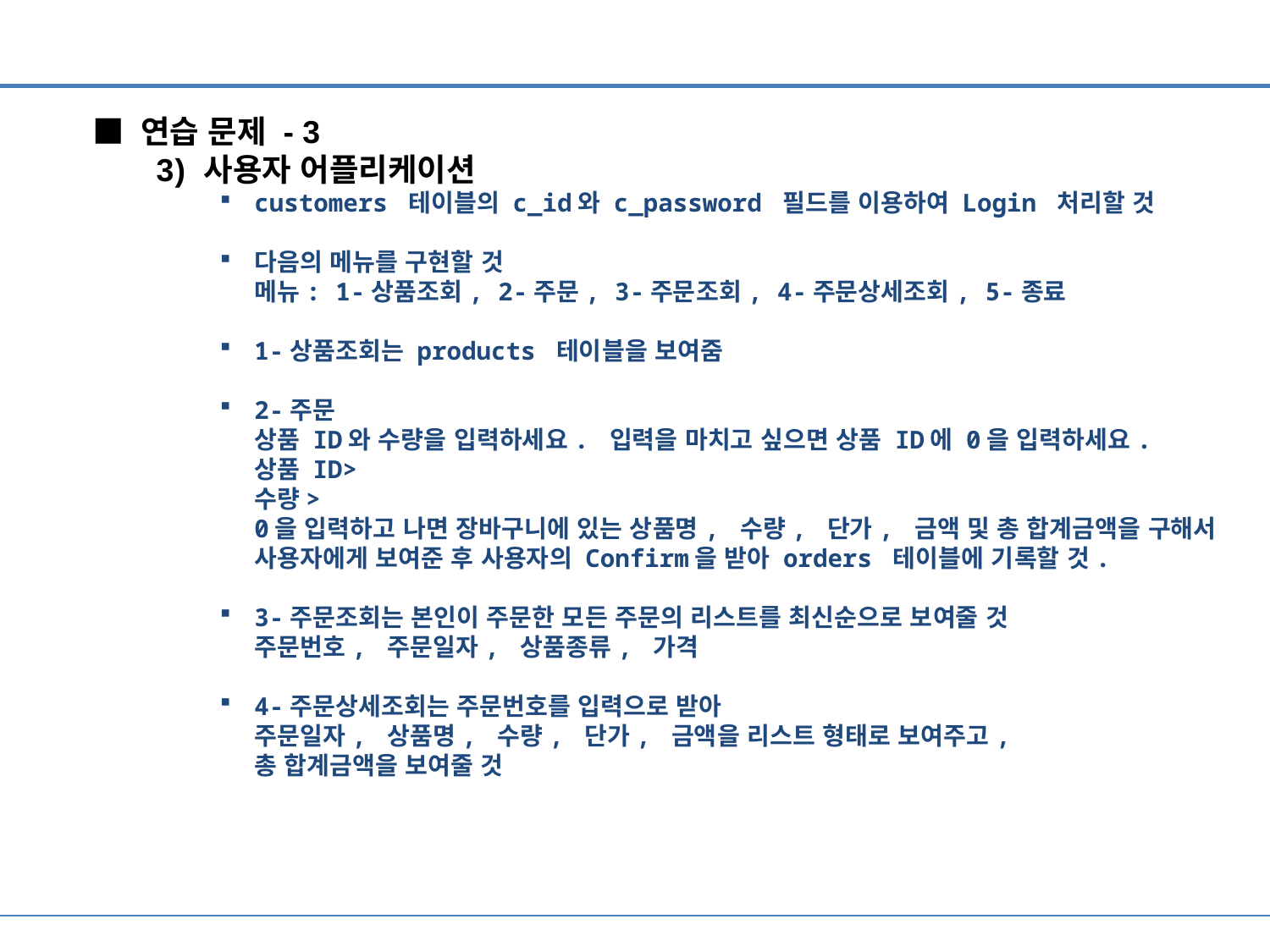

■ 연습 문제 - 3
사용자 어플리케이션
customers 테이블의 c_id와 c_password 필드를 이용하여 Login 처리할 것
다음의 메뉴를 구현할 것
메뉴: 1-상품조회, 2-주문, 3-주문조회, 4-주문상세조회, 5-종료

1-상품조회는 products 테이블을 보여줌

2-주문
상품 ID와 수량을 입력하세요. 입력을 마치고 싶으면 상품 ID에 0을 입력하세요.
상품 ID>
수량>
0을 입력하고 나면 장바구니에 있는 상품명, 수량, 단가, 금액 및 총 합계금액을 구해서
사용자에게 보여준 후 사용자의 Confirm을 받아 orders 테이블에 기록할 것.

3-주문조회는 본인이 주문한 모든 주문의 리스트를 최신순으로 보여줄 것
주문번호, 주문일자, 상품종류, 가격

4-주문상세조회는 주문번호를 입력으로 받아
주문일자, 상품명, 수량, 단가, 금액을 리스트 형태로 보여주고,
총 합계금액을 보여줄 것